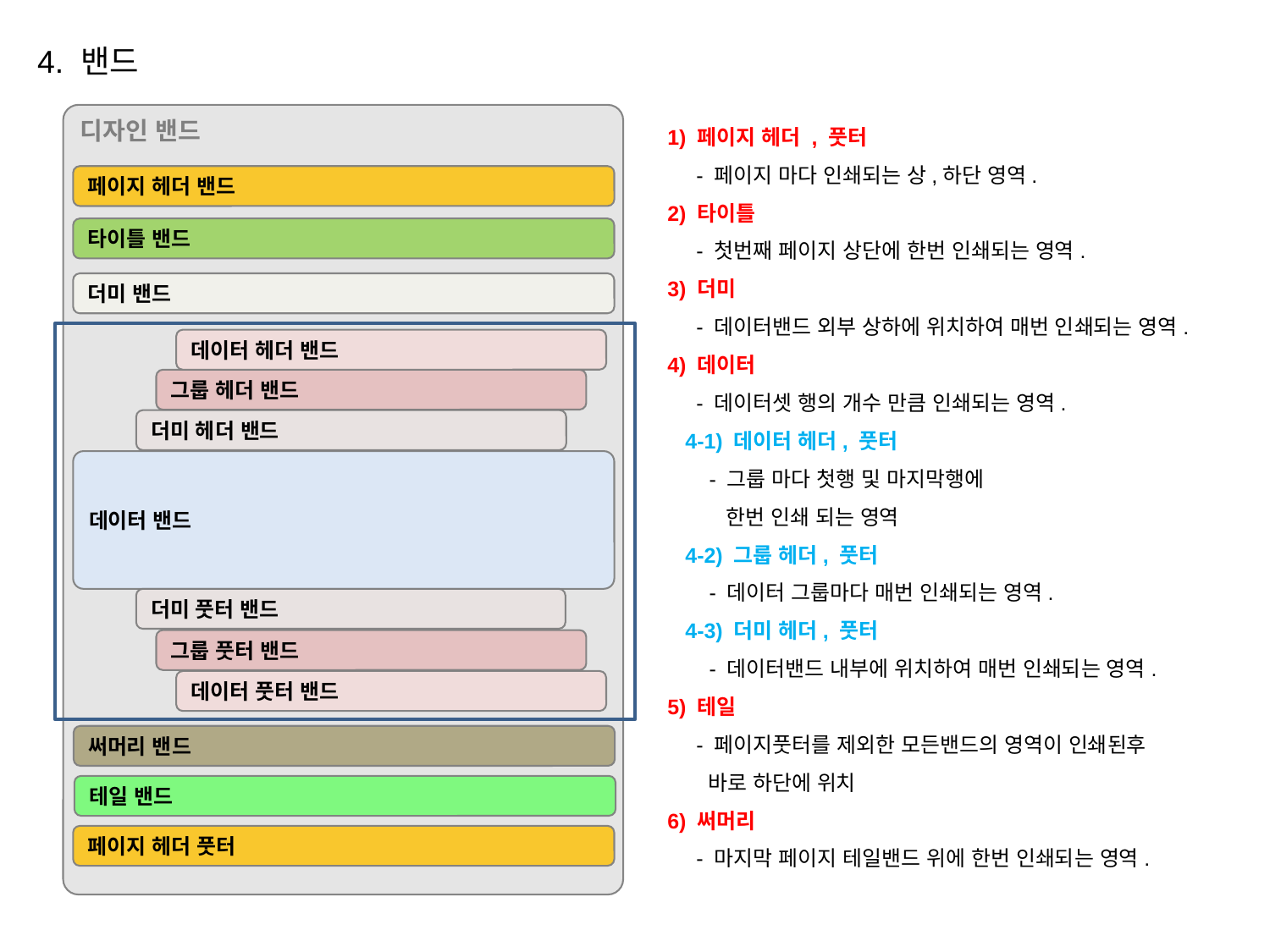

4. 밴드
디자인 밴드
1) 페이지 헤더 , 풋터
    - 페이지 마다 인쇄되는 상,하단 영역.
2) 타이틀
    - 첫번째 페이지 상단에 한번 인쇄되는 영역.
3) 더미
    - 데이터밴드 외부 상하에 위치하여 매번 인쇄되는 영역.
4) 데이터
    - 데이터셋 행의 개수 만큼 인쇄되는 영역.
   4-1) 데이터 헤더, 풋터
       - 그룹 마다 첫행 및 마지막행에
         한번 인쇄 되는 영역
   4-2) 그룹 헤더, 풋터
       - 데이터 그룹마다 매번 인쇄되는 영역.
   4-3) 더미 헤더, 풋터
       - 데이터밴드 내부에 위치하여 매번 인쇄되는 영역.
5) 테일
    - 페이지풋터를 제외한 모든밴드의 영역이 인쇄된후
      바로 하단에 위치
6) 써머리
    - 마지막 페이지 테일밴드 위에 한번 인쇄되는 영역.
페이지 헤더 밴드
타이틀 밴드
더미 밴드

데이터 헤더 밴드
그룹 헤더 밴드
더미 헤더 밴드
데이터 밴드
더미 풋터 밴드
그룹 풋터 밴드
데이터 풋터 밴드
써머리 밴드
테일 밴드
페이지 헤더 풋터